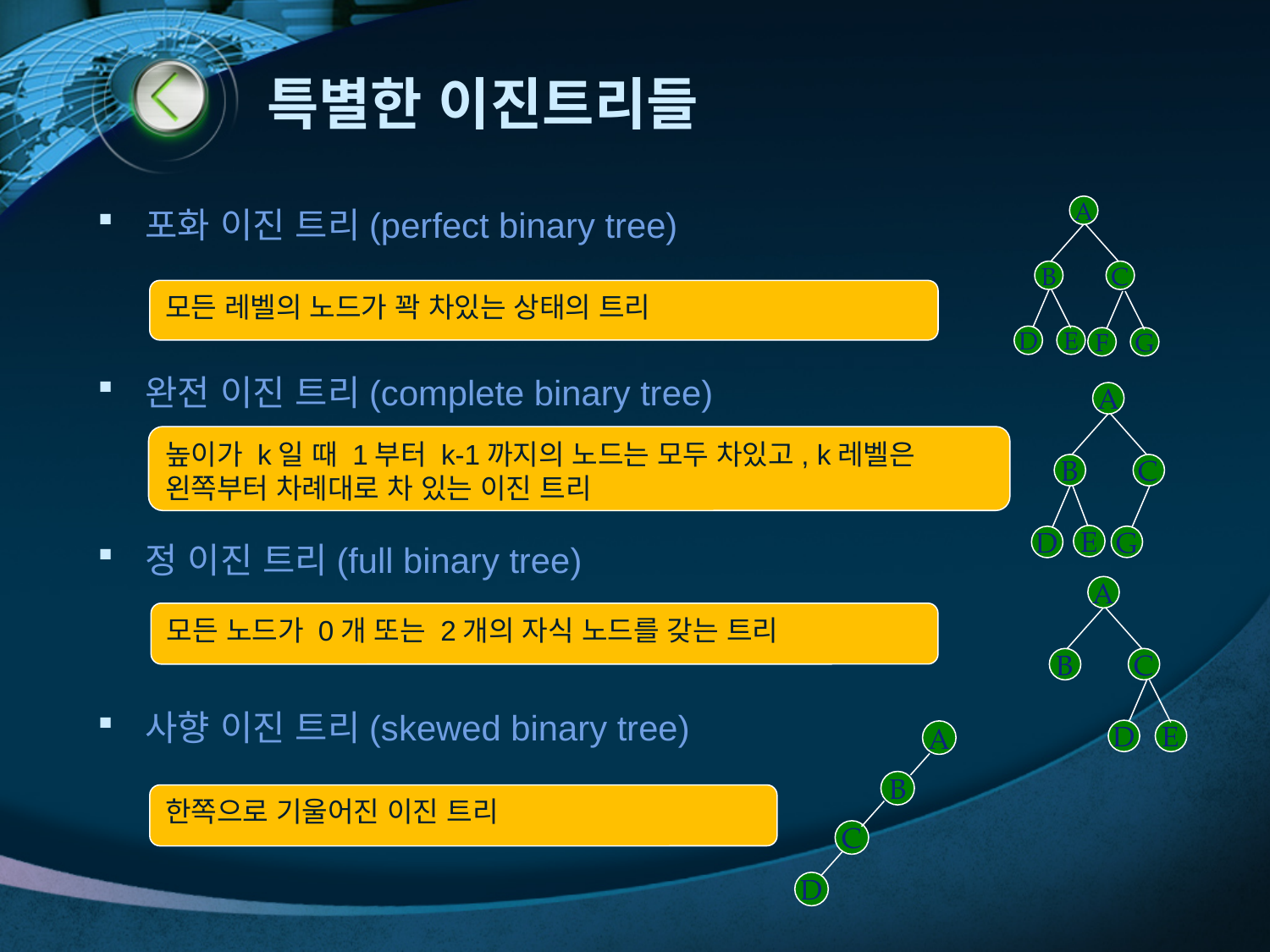

# 특별한 이진트리들
포화 이진 트리(perfect binary tree)

완전 이진 트리(complete binary tree)

정 이진 트리(full binary tree)

사향 이진 트리(skewed binary tree)

A

B
C

D
E
F
G
모든 레벨의 노드가 꽉 차있는 상태의 트리
A

B
C

E
G
D
높이가 k일 때 1부터 k-1까지의 노드는 모두 차있고, k레벨은 왼쪽부터 차례대로 차 있는 이진 트리
A

B
C

D
E
모든 노드가 0개 또는 2개의 자식 노드를 갖는 트리
A

B

C

D
한쪽으로 기울어진 이진 트리